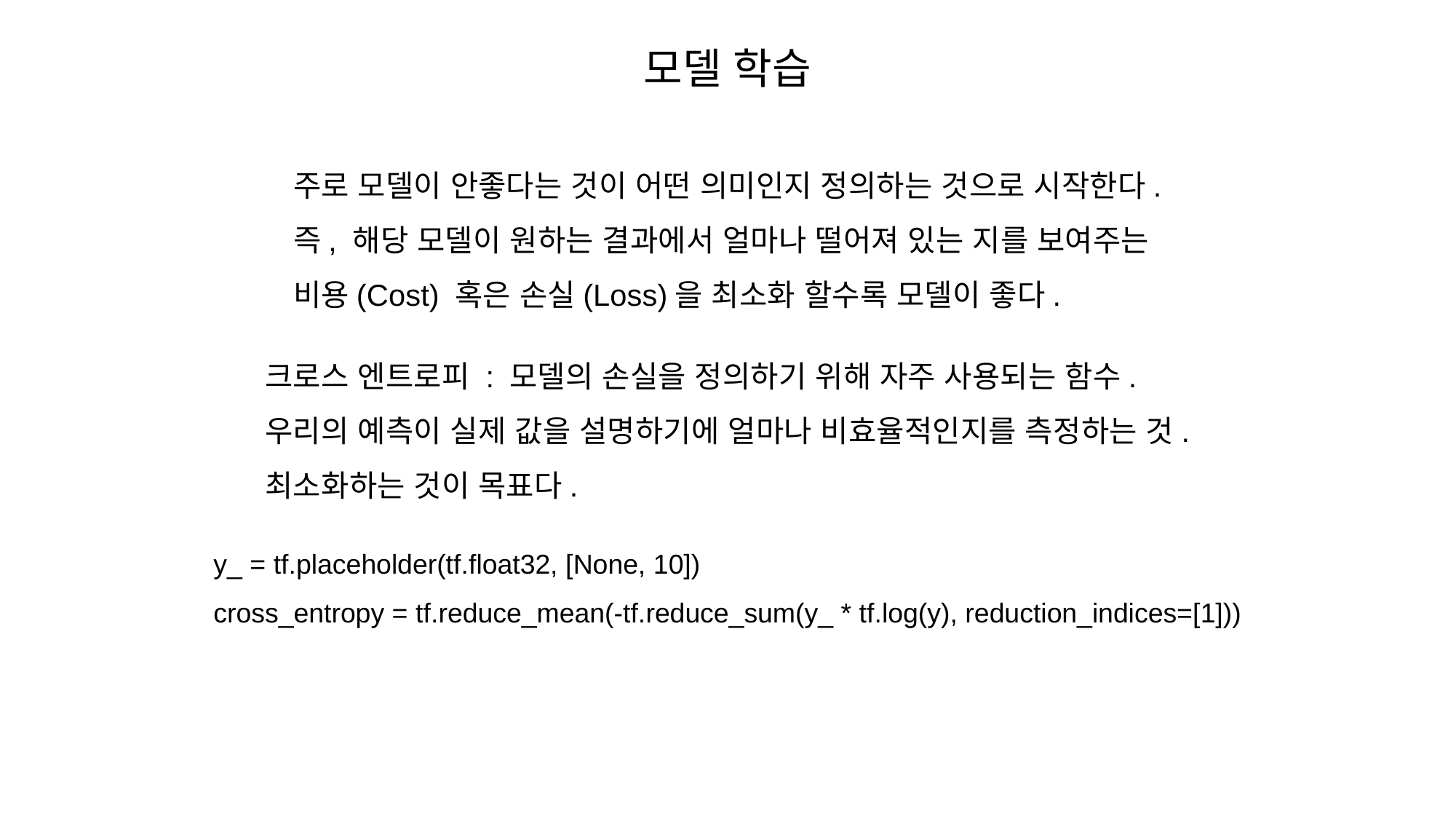

모델 학습
주로 모델이 안좋다는 것이 어떤 의미인지 정의하는 것으로 시작한다.
즉, 해당 모델이 원하는 결과에서 얼마나 떨어져 있는 지를 보여주는
비용(Cost) 혹은 손실(Loss)을 최소화 할수록 모델이 좋다.
크로스 엔트로피 : 모델의 손실을 정의하기 위해 자주 사용되는 함수.
우리의 예측이 실제 값을 설명하기에 얼마나 비효율적인지를 측정하는 것.
최소화하는 것이 목표다.
y_ = tf.placeholder(tf.float32, [None, 10])
cross_entropy = tf.reduce_mean(-tf.reduce_sum(y_ * tf.log(y), reduction_indices=[1]))